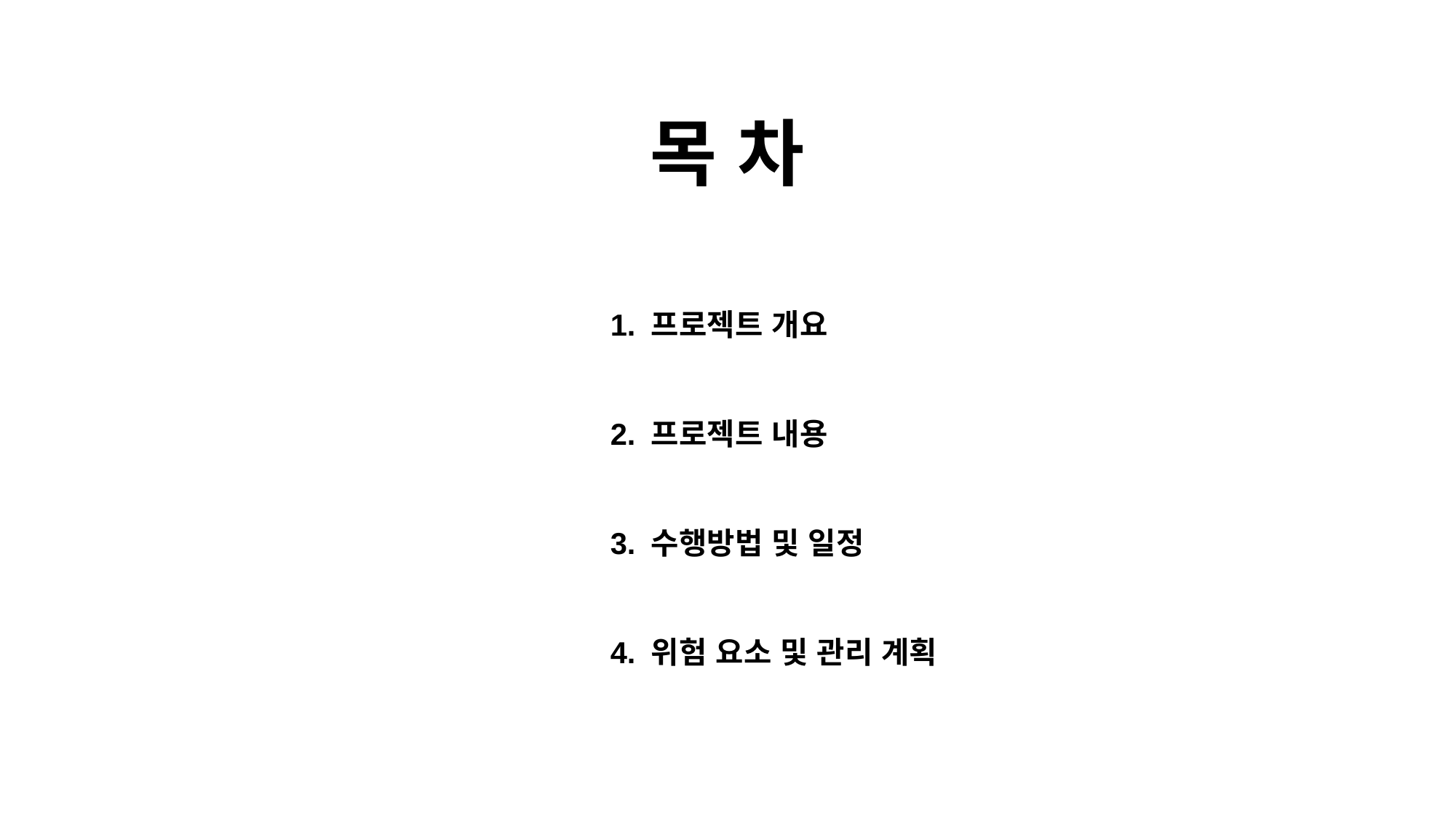

목 차
1. 프로젝트 개요

2. 프로젝트 내용

3. 수행방법 및 일정

4. 위험 요소 및 관리 계획